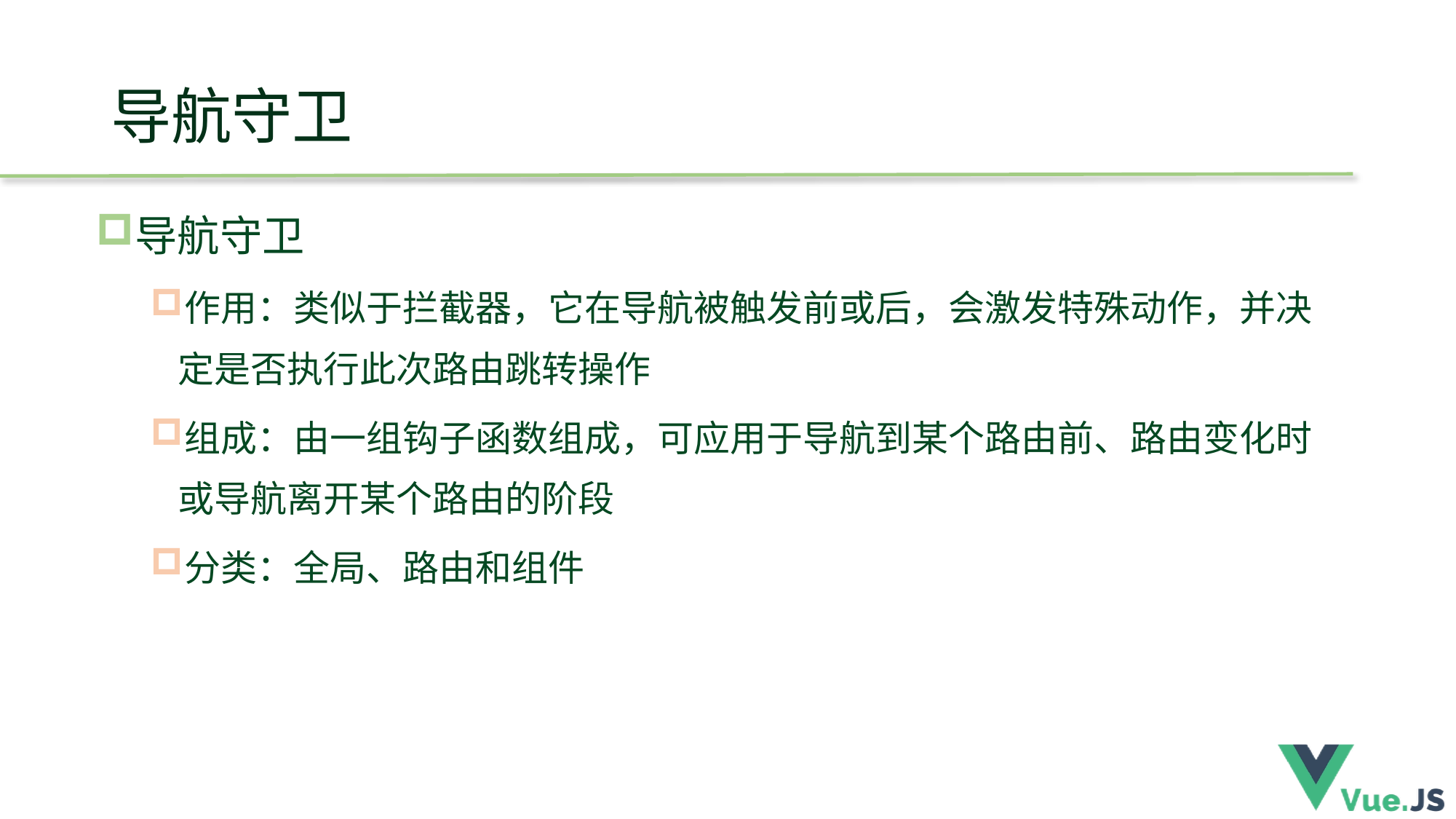

# 导航守卫
导航守卫
作用：类似于拦截器，它在导航被触发前或后，会激发特殊动作，并决定是否执行此次路由跳转操作
组成：由一组钩子函数组成，可应用于导航到某个路由前、路由变化时或导航离开某个路由的阶段
分类：全局、路由和组件